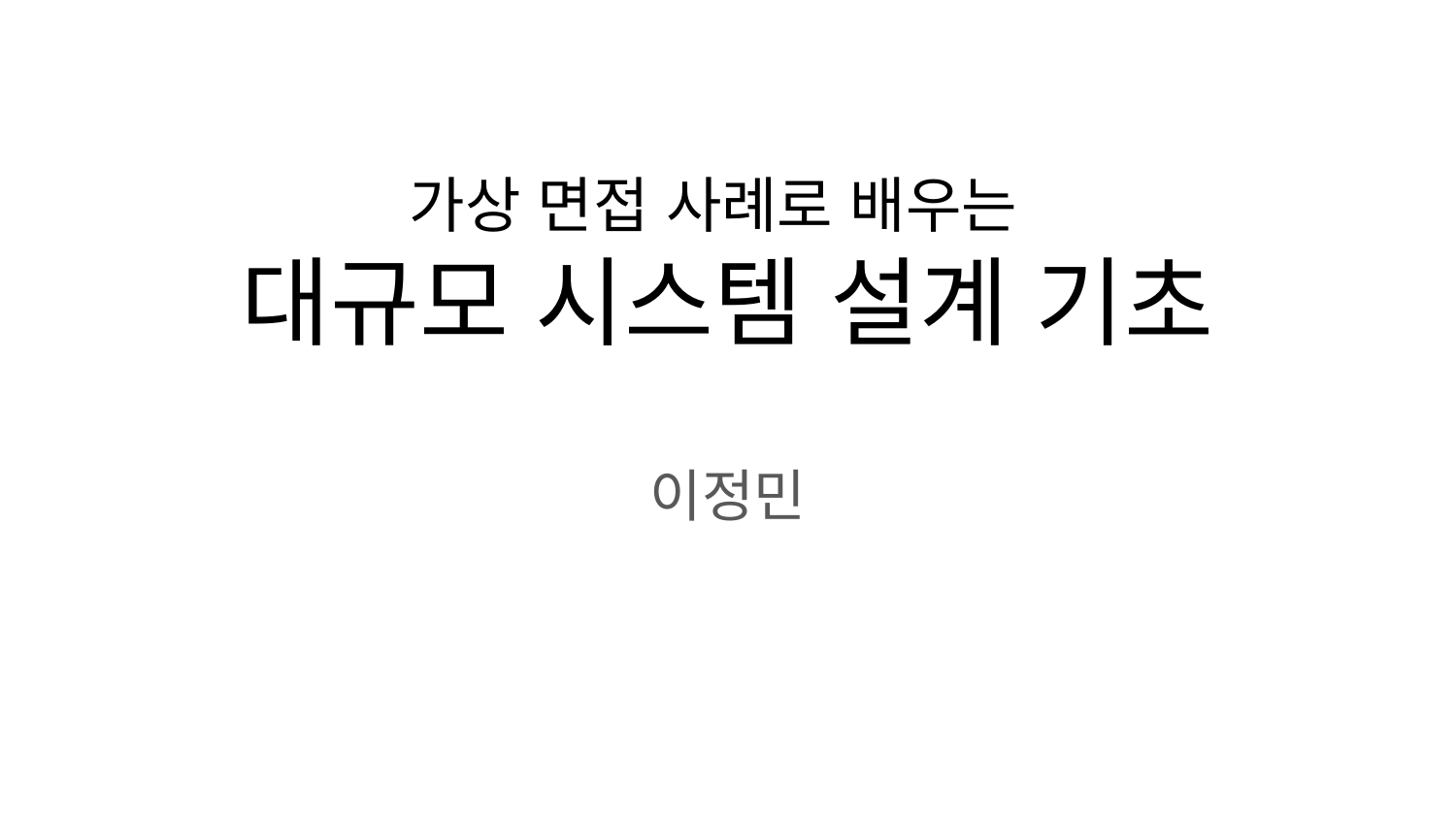

# 가상 면접 사례로 배우는
대규모 시스템 설계 기초
이정민